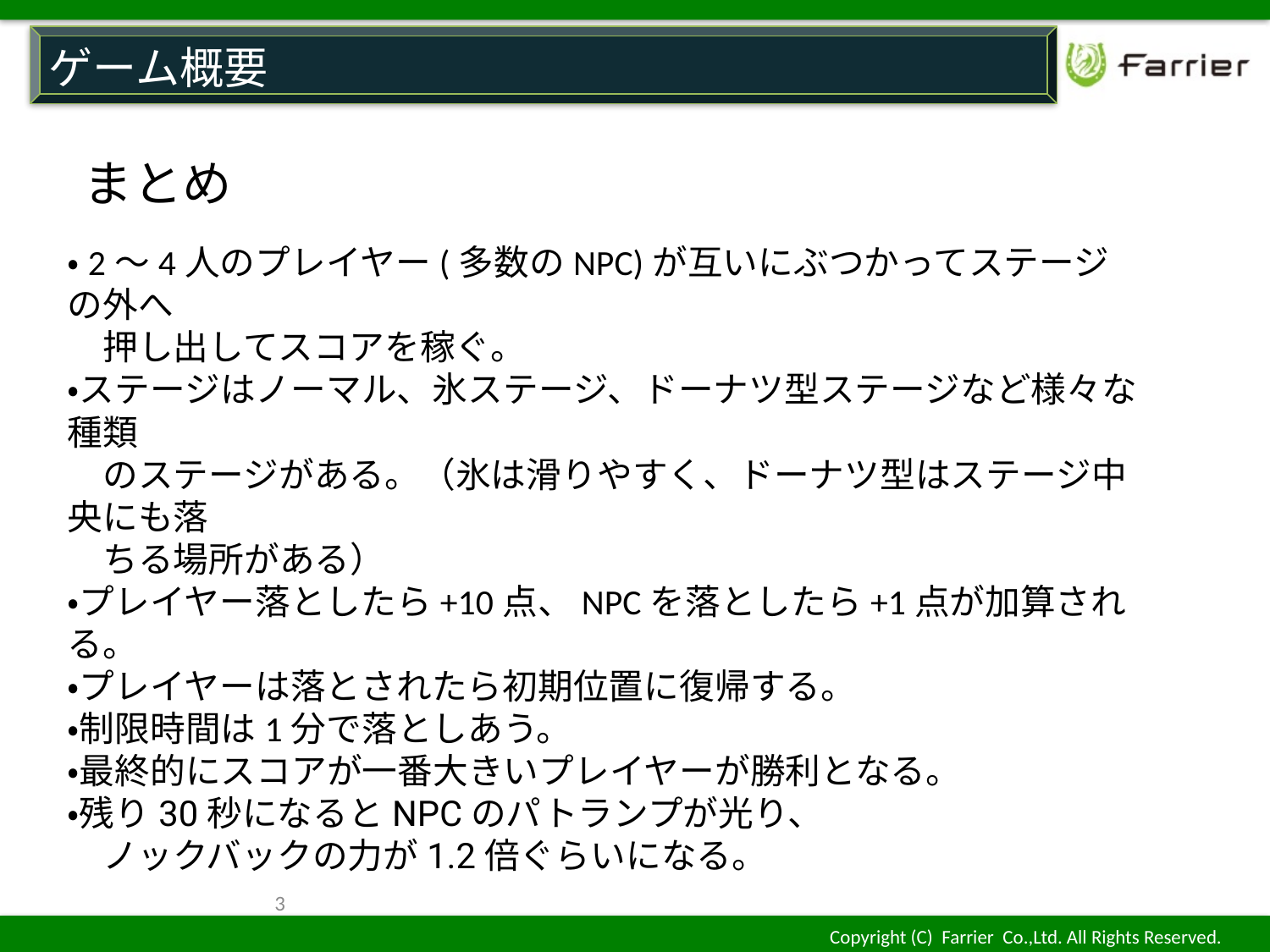

ゲーム概要
まとめ
・2～4人のプレイヤー(多数のNPC)が互いにぶつかってステージの外へ
　押し出してスコアを稼ぐ。
・ステージはノーマル、氷ステージ、ドーナツ型ステージなど様々な種類
　のステージがある。（氷は滑りやすく、ドーナツ型はステージ中央にも落
　ちる場所がある）
・プレイヤー落としたら+10点、NPCを落としたら+1点が加算される。
・プレイヤーは落とされたら初期位置に復帰する。
・制限時間は1分で落としあう。
・最終的にスコアが一番大きいプレイヤーが勝利となる。
・残り30秒になるとNPCのパトランプが光り、
　ノックバックの力が1.2倍ぐらいになる。

3